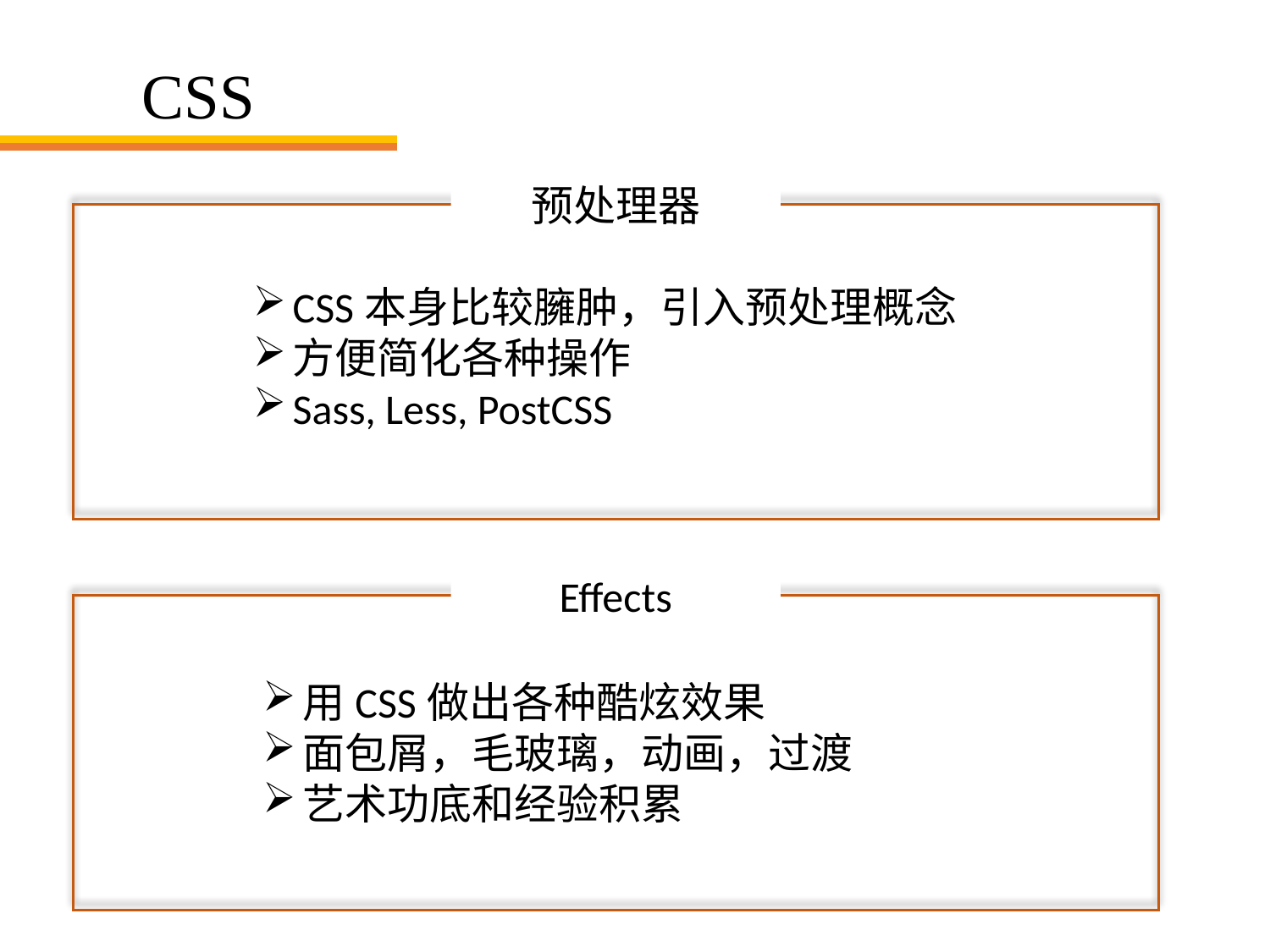

# CSS
预处理器

CSS本身比较臃肿，引入预处理概念
方便简化各种操作
Sass, Less, PostCSS
Effects

用CSS做出各种酷炫效果
面包屑，毛玻璃，动画，过渡
艺术功底和经验积累